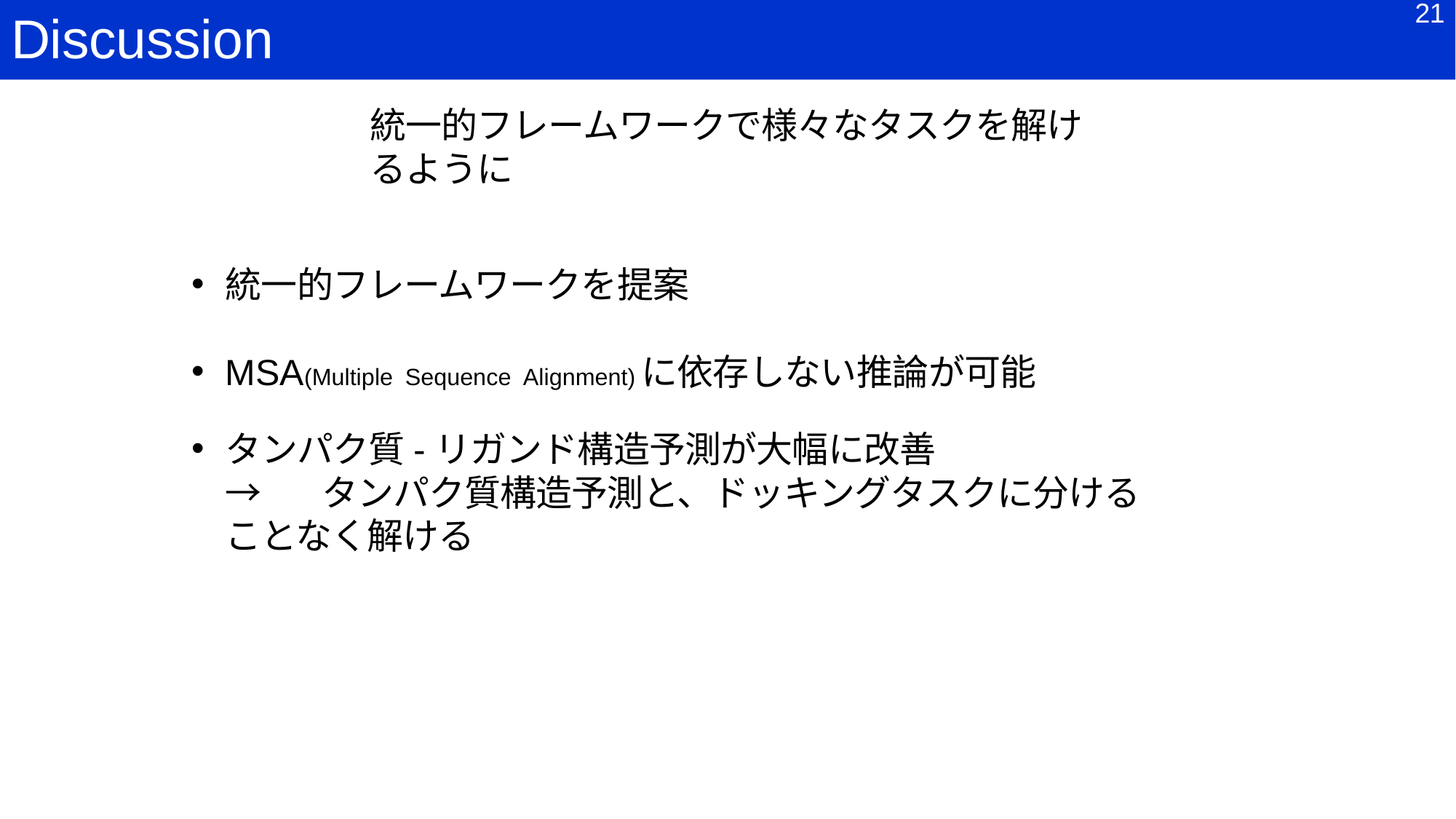

21
# Discussion
統一的フレームワークで様々なタスクを解けるように
統一的フレームワークを提案
MSA(Multiple Sequence Alignment)に依存しない推論が可能

タンパク質-リガンド構造予測が大幅に改善
→	タンパク質構造予測と、ドッキングタスクに分けることなく解ける